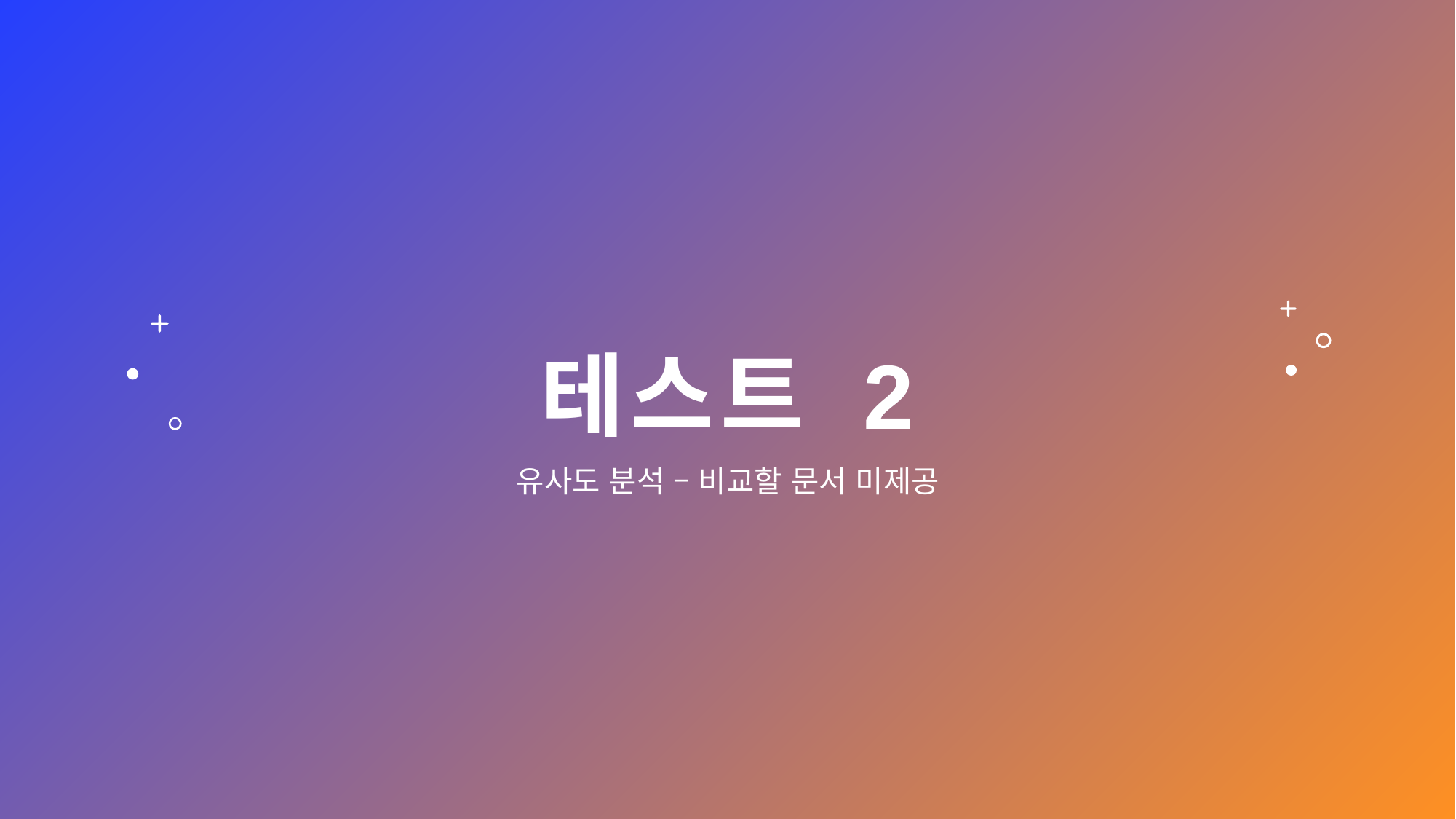

# 테스트 2
유사도 분석 – 비교할 문서 미제공